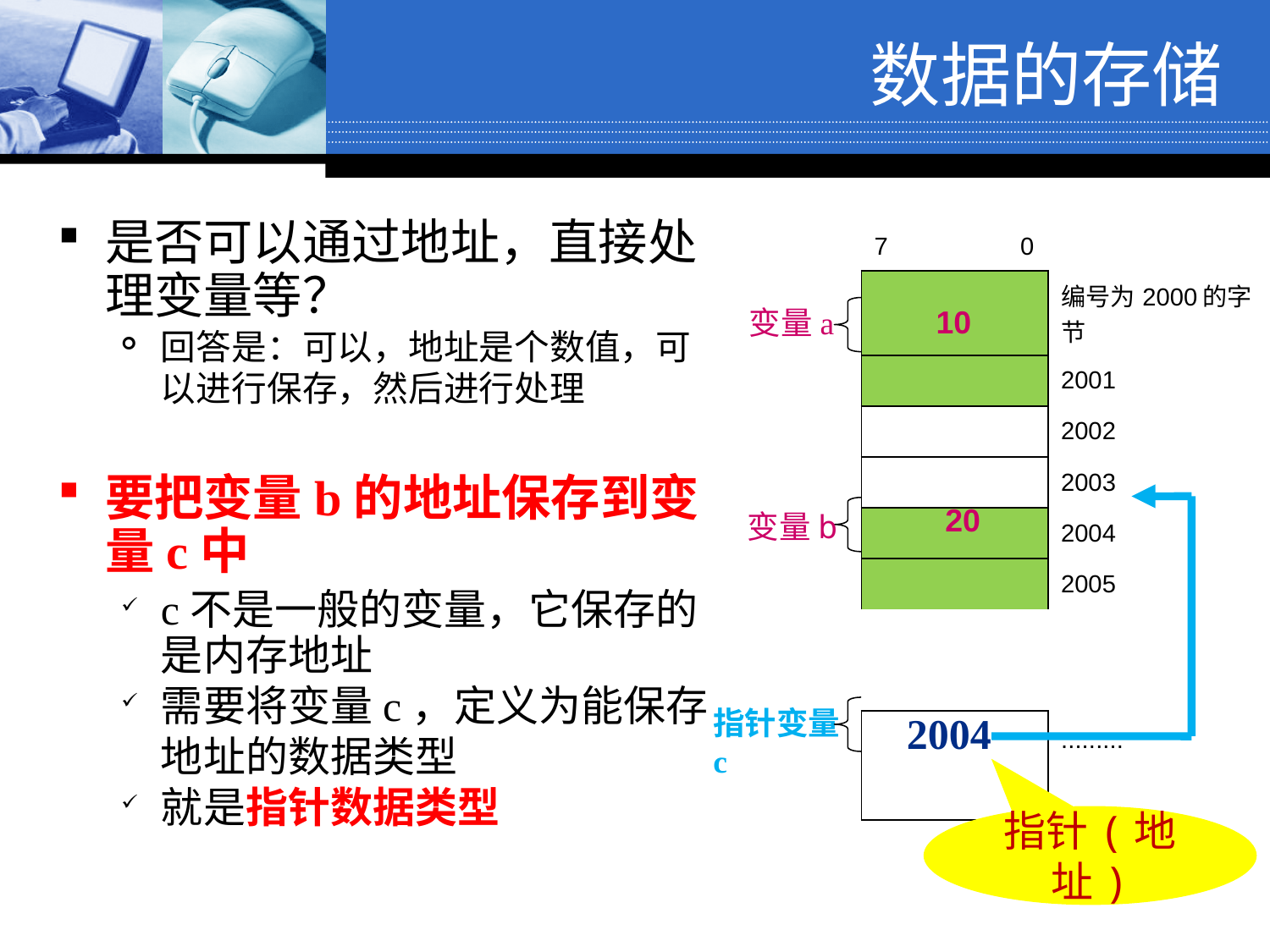

数据的存储
是否可以通过地址，直接处理变量等？
回答是：可以，地址是个数值，可以进行保存，然后进行处理

要把变量b的地址保存到变量c中
c不是一般的变量，它保存的是内存地址
需要将变量c，定义为能保存地址的数据类型
就是指针数据类型

| 7 0 |  |
| --- | --- |
|  | 编号为2000的字节 |
|  | 2001 |
|  | 2002 |
|  | 2003 |
|  | 2004 |
|  | 2005 |
|  |  |
|  |  |
|  | ......... |
|  |  |
10
变量a

20

变量b
指针变量c

2004
指针(地址)